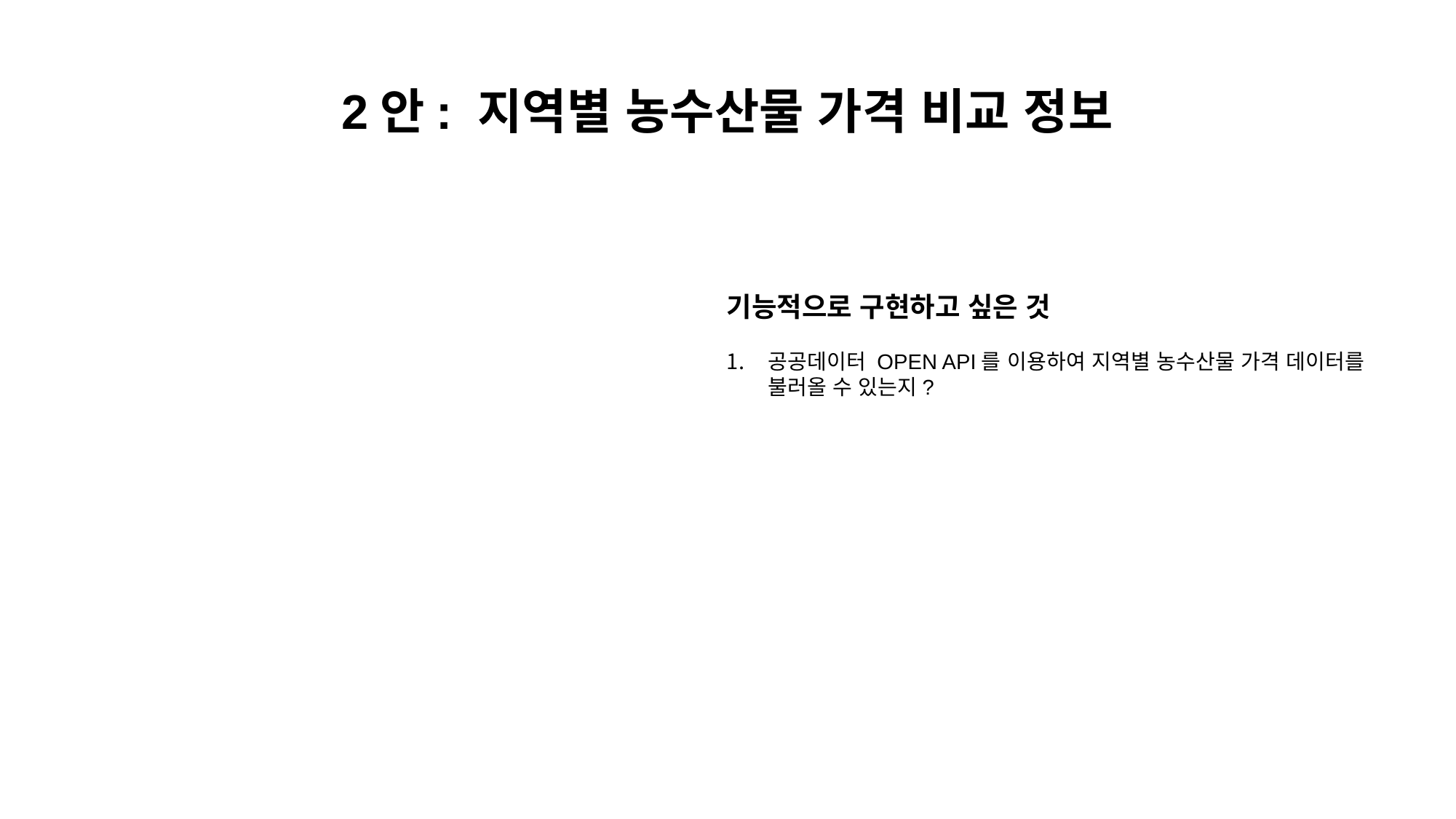

2안: 지역별 농수산물 가격 비교 정보
기능적으로 구현하고 싶은 것

공공데이터 OPEN API를 이용하여 지역별 농수산물 가격 데이터를 불러올 수 있는지?